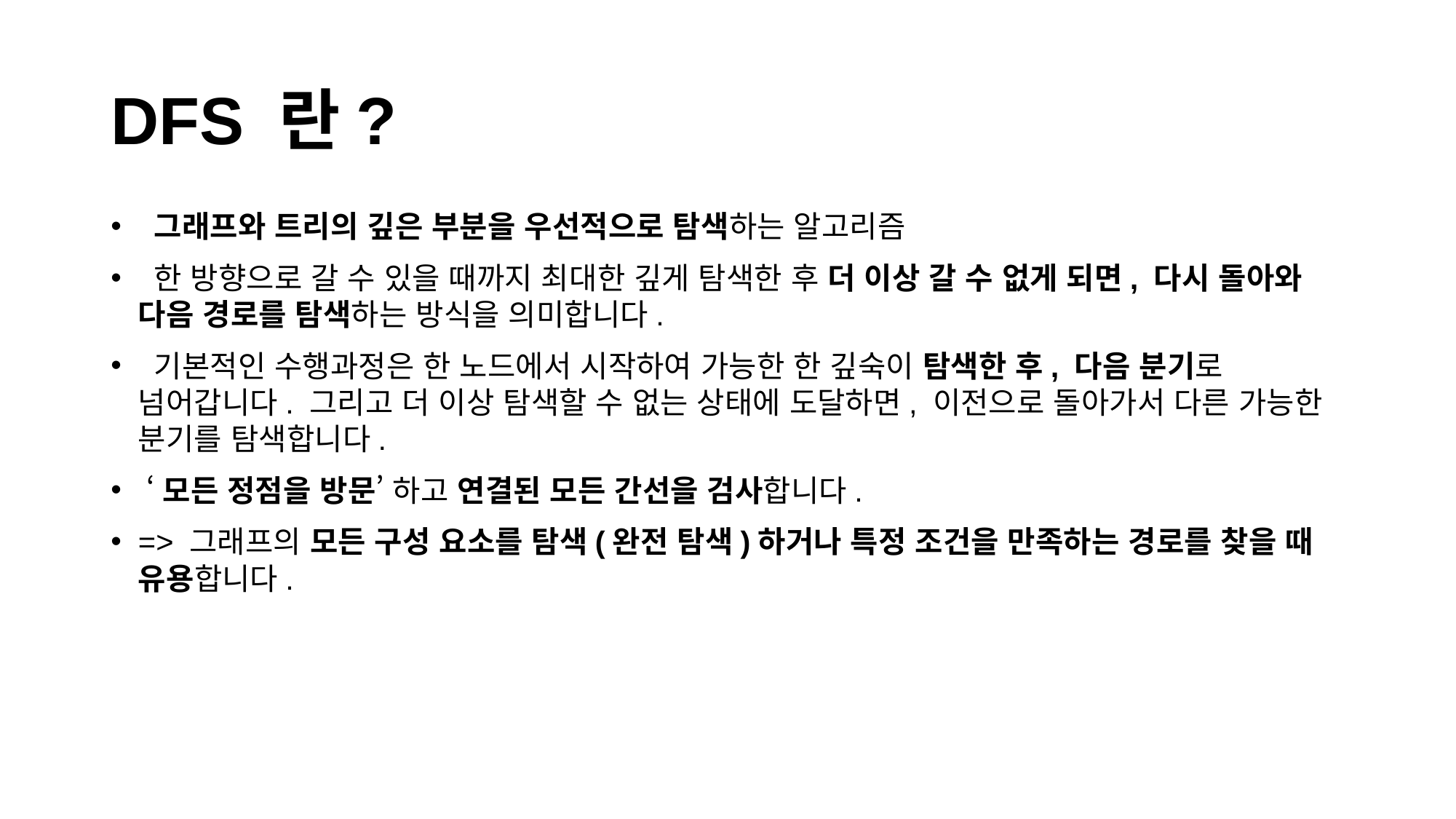

# DFS 란?
 그래프와 트리의 깊은 부분을 우선적으로 탐색하는 알고리즘
 한 방향으로 갈 수 있을 때까지 최대한 깊게 탐색한 후 더 이상 갈 수 없게 되면, 다시 돌아와 다음 경로를 탐색하는 방식을 의미합니다.
 기본적인 수행과정은 한 노드에서 시작하여 가능한 한 깊숙이 탐색한 후, 다음 분기로 넘어갑니다. 그리고 더 이상 탐색할 수 없는 상태에 도달하면, 이전으로 돌아가서 다른 가능한 분기를 탐색합니다.
 ‘모든 정점을 방문’ 하고 연결된 모든 간선을 검사합니다.
=> 그래프의 모든 구성 요소를 탐색(완전 탐색)하거나 특정 조건을 만족하는 경로를 찾을 때 유용합니다.